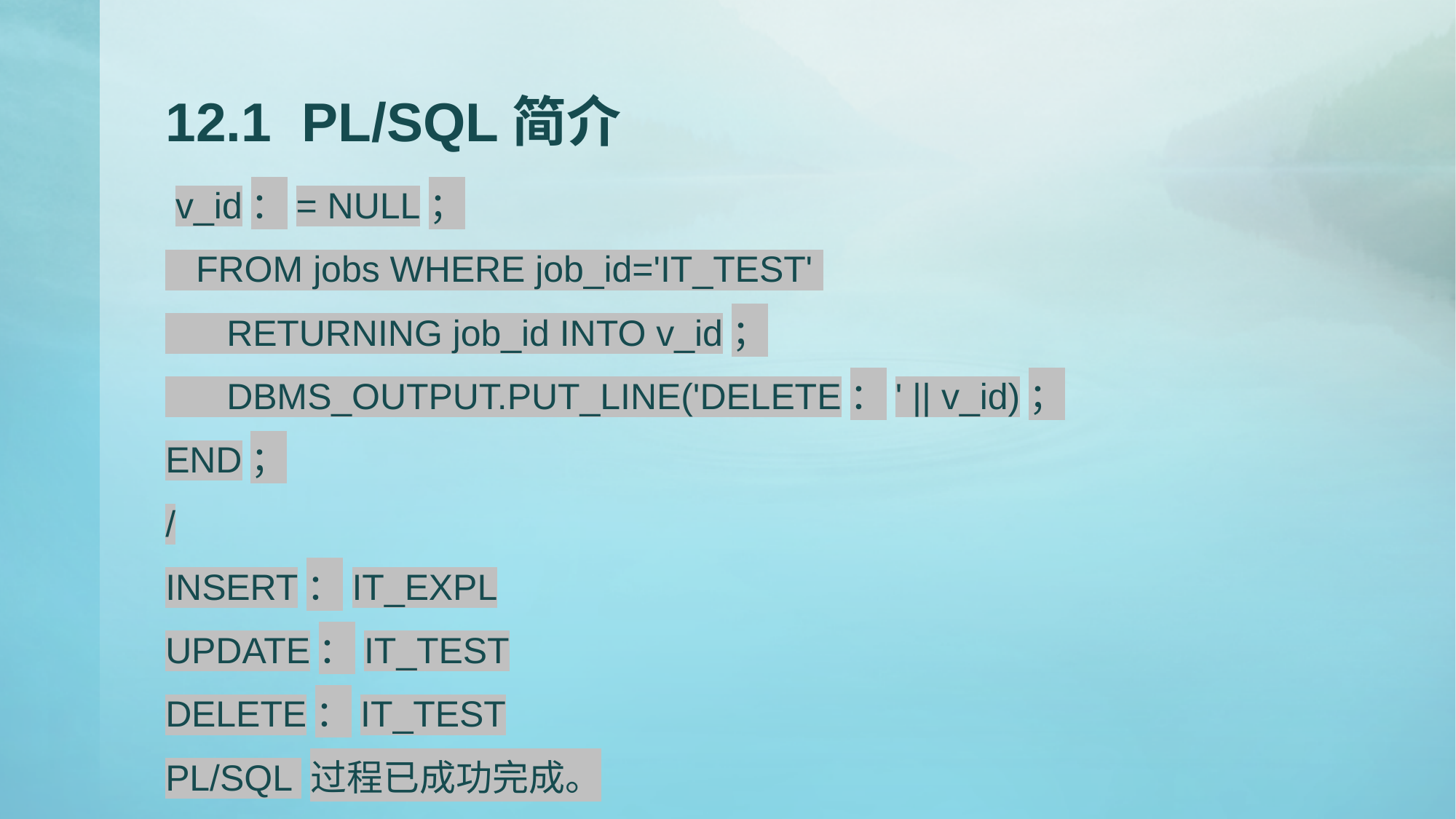

# 12.1  PL/SQL简介
 v_id：= NULL；
   FROM jobs WHERE job_id='IT_TEST'
      RETURNING job_id INTO v_id；
      DBMS_OUTPUT.PUT_LINE('DELETE：' || v_id)；
END；
/
INSERT：IT_EXPL
UPDATE：IT_TEST
DELETE：IT_TEST
PL/SQL 过程已成功完成。